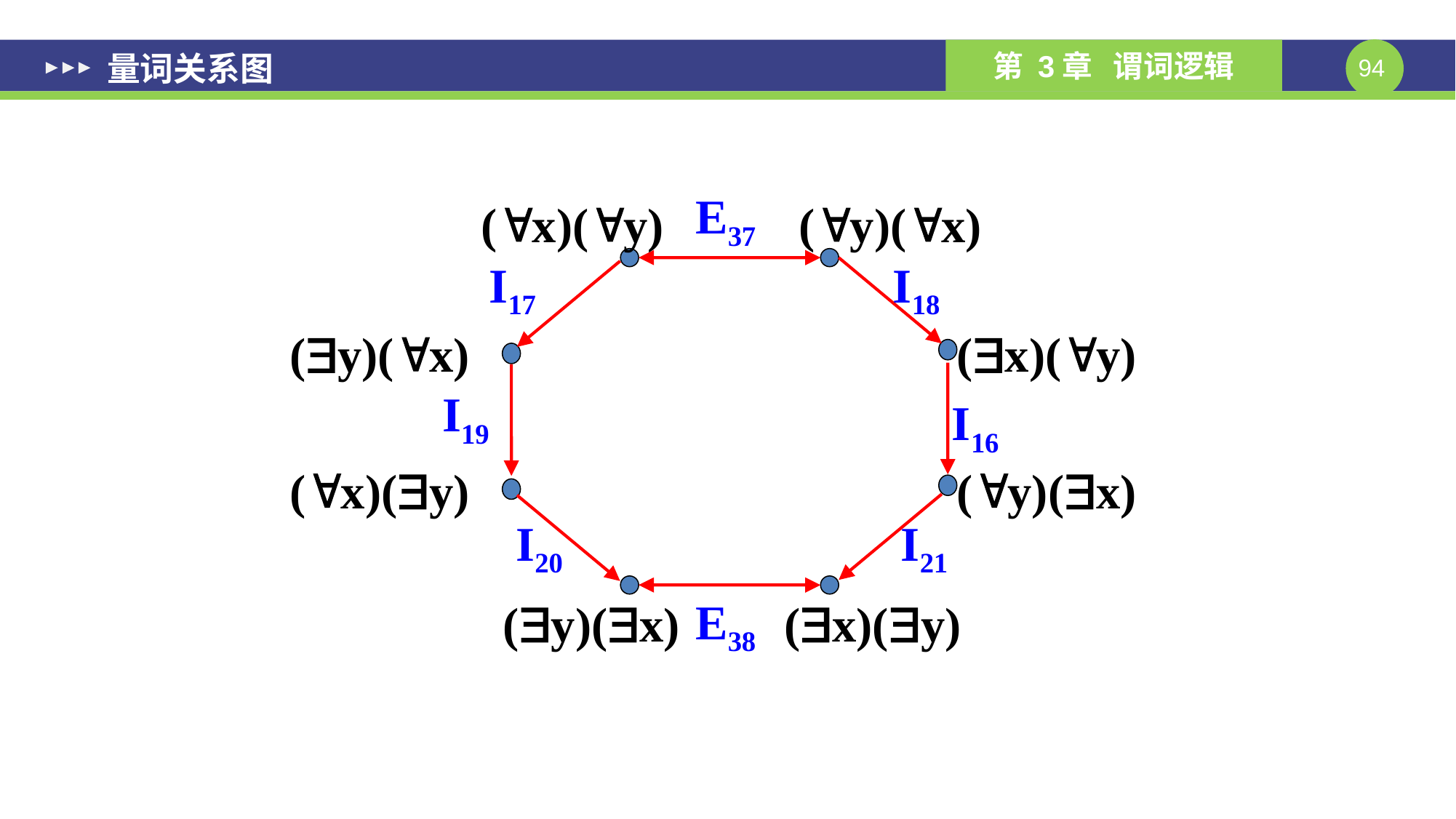

# 量词关系图
E37
(∀x)(∀y)
(∀y)(∀x)

I17
I18

(∃y)(∀x)
(∃x)(∀y)

I19
I16
(∀x)(∃y)
(∀y)(∃x)

I20
I21
E38

(∃y)(∃x)
(∃x)(∃y)